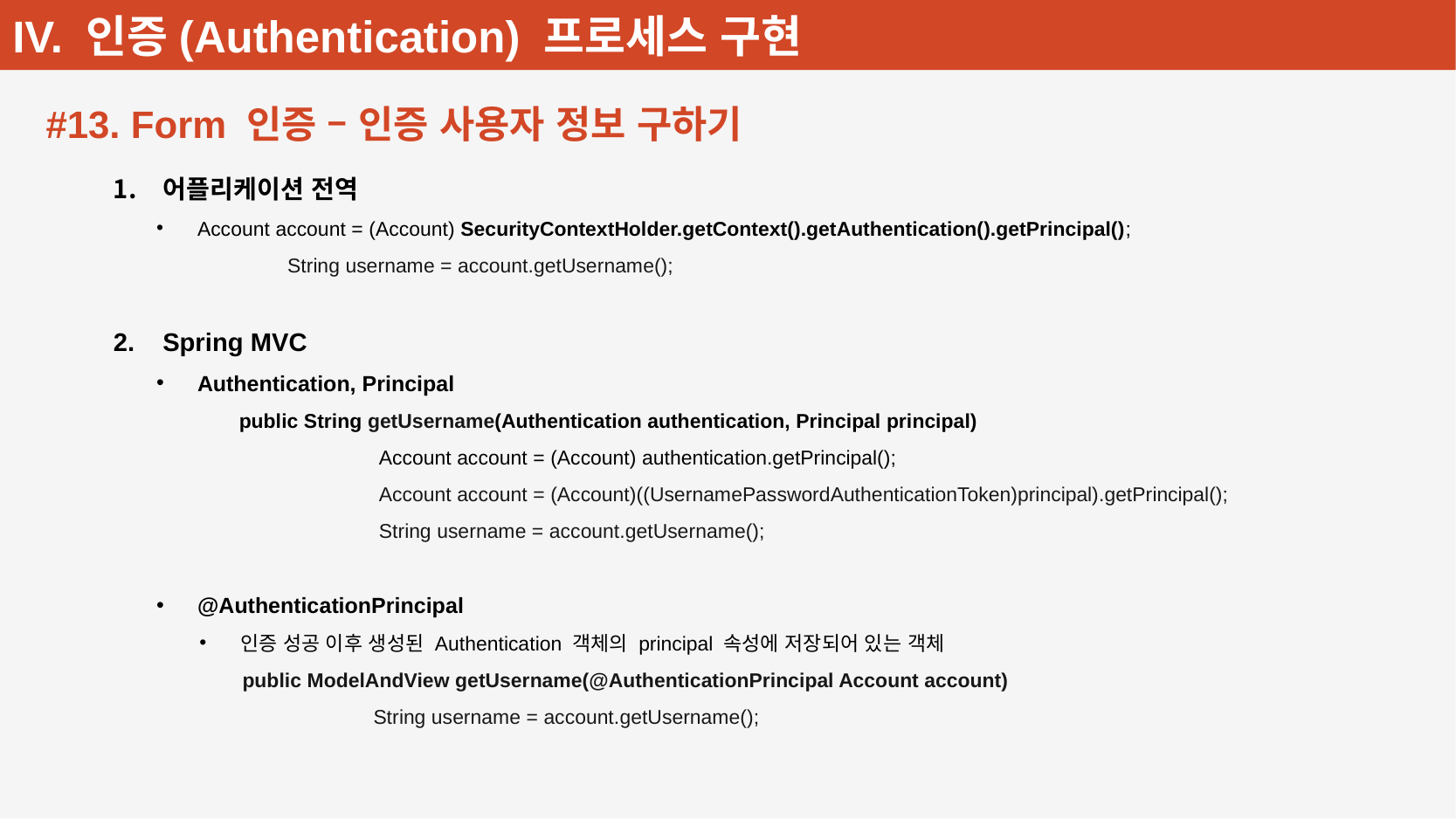

#13. Form 인증 – 인증 사용자 정보 구하기
어플리케이션 전역
Account account = (Account) SecurityContextHolder.getContext().getAuthentication().getPrincipal();
	String username = account.getUsername();

Spring MVC
Authentication, Principal
       public String getUsername(Authentication authentication, Principal principal)
	 Account account = (Account) authentication.getPrincipal();
	 Account account = (Account)((UsernamePasswordAuthenticationToken)principal).getPrincipal();
	 String username = account.getUsername();

@AuthenticationPrincipal
인증 성공 이후 생성된 Authentication 객체의 principal 속성에 저장되어 있는 객체
public ModelAndView getUsername(@AuthenticationPrincipal Account account)
	String username = account.getUsername();